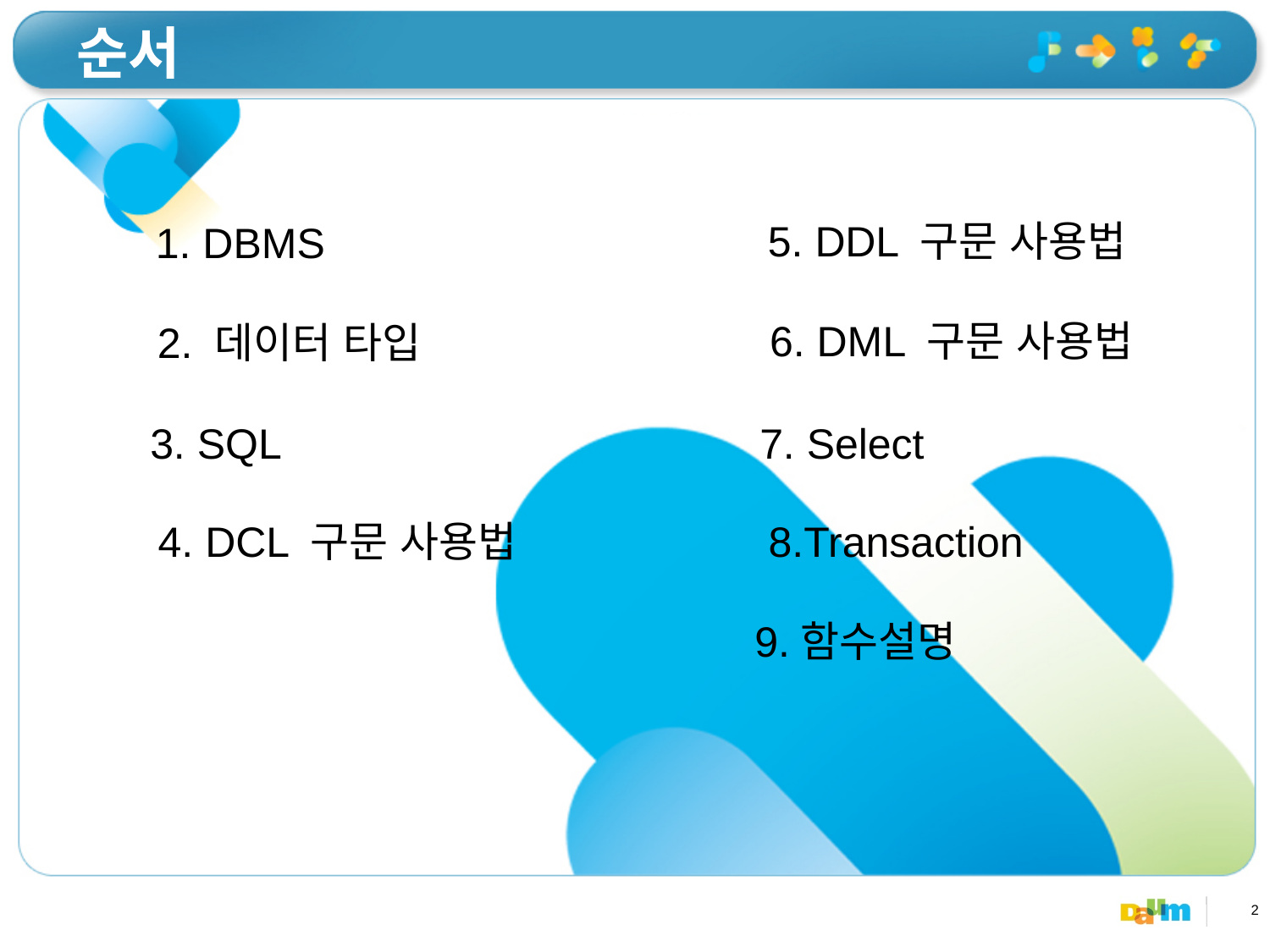

# 순서
5. DDL 구문 사용법
1. DBMS
6. DML 구문 사용법
2. 데이터 타입
3. SQL
7. Select
4. DCL 구문 사용법
8.Transaction
9.함수설명